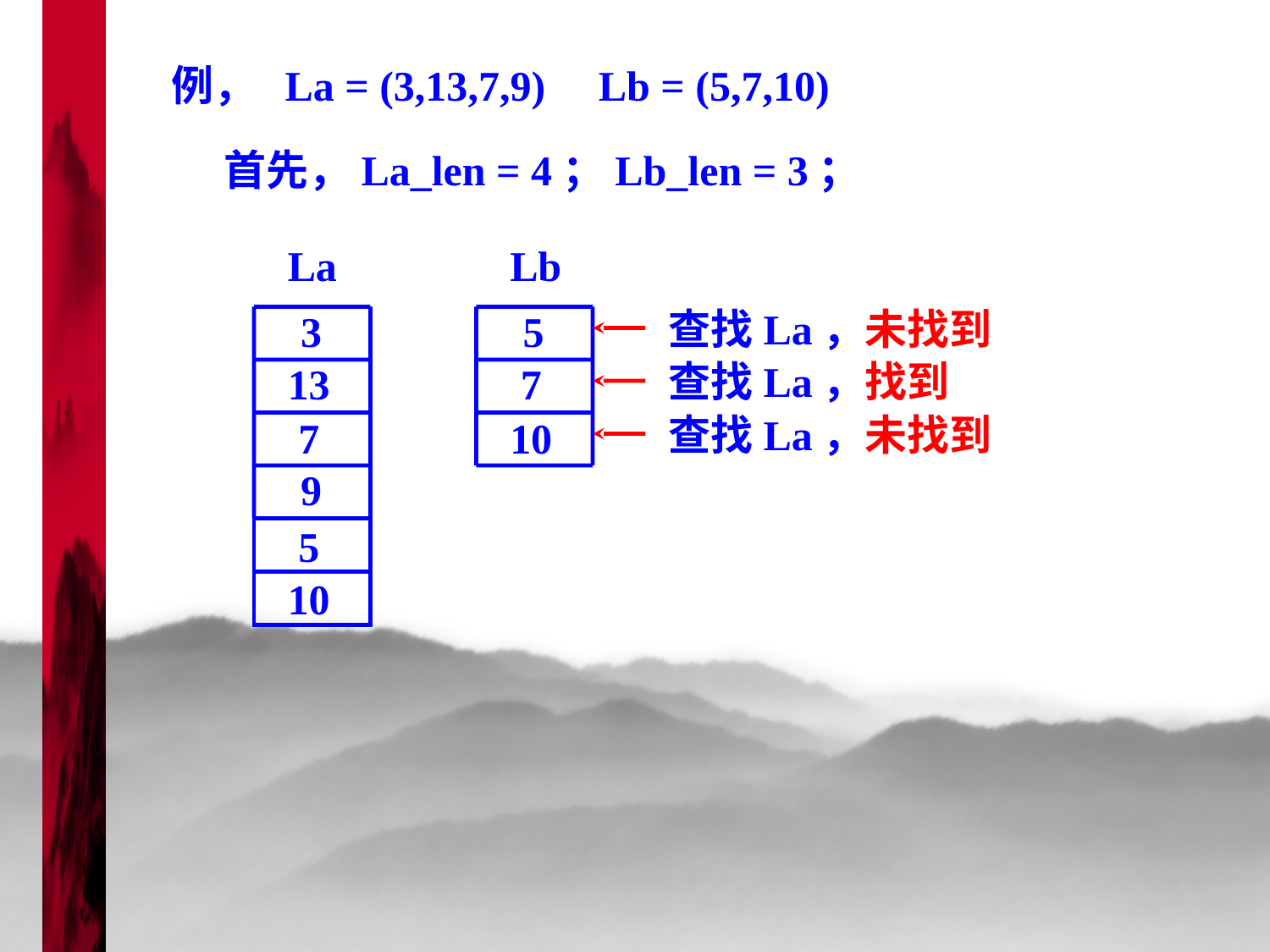

例，  La = (3,13,7,9)     Lb = (5,7,10)
首先，La_len = 4；Lb_len = 3；
La
3

13

7

9

Lb
5

7

10

查找La，未找到

查找La，找到

查找La，未找到

5

10